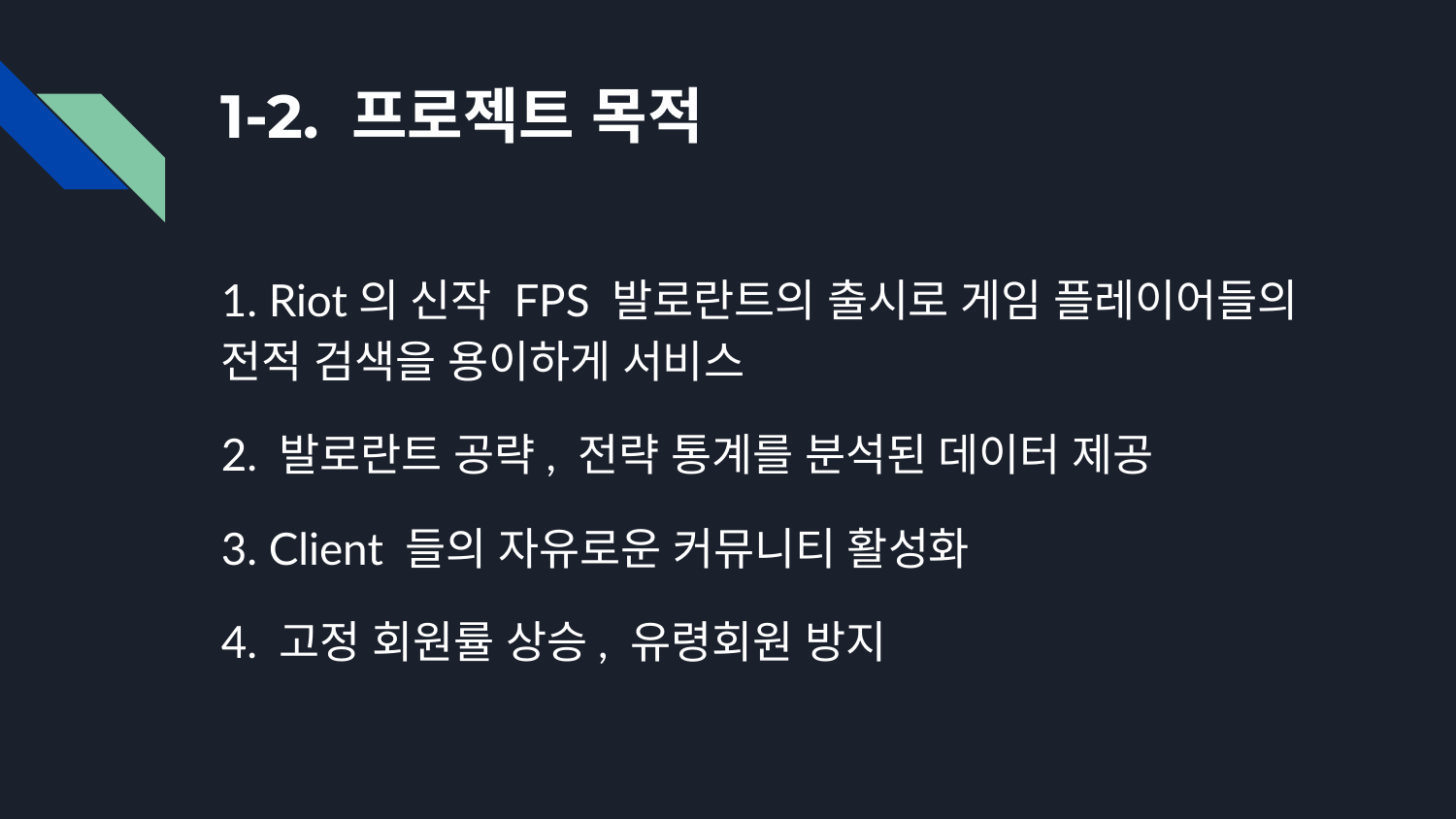

# 1-2. 프로젝트 목적
1. Riot의 신작 FPS 발로란트의 출시로 게임 플레이어들의 전적 검색을 용이하게 서비스
2. 발로란트 공략, 전략 통계를 분석된 데이터 제공
3. Client 들의 자유로운 커뮤니티 활성화
4. 고정 회원률 상승, 유령회원 방지